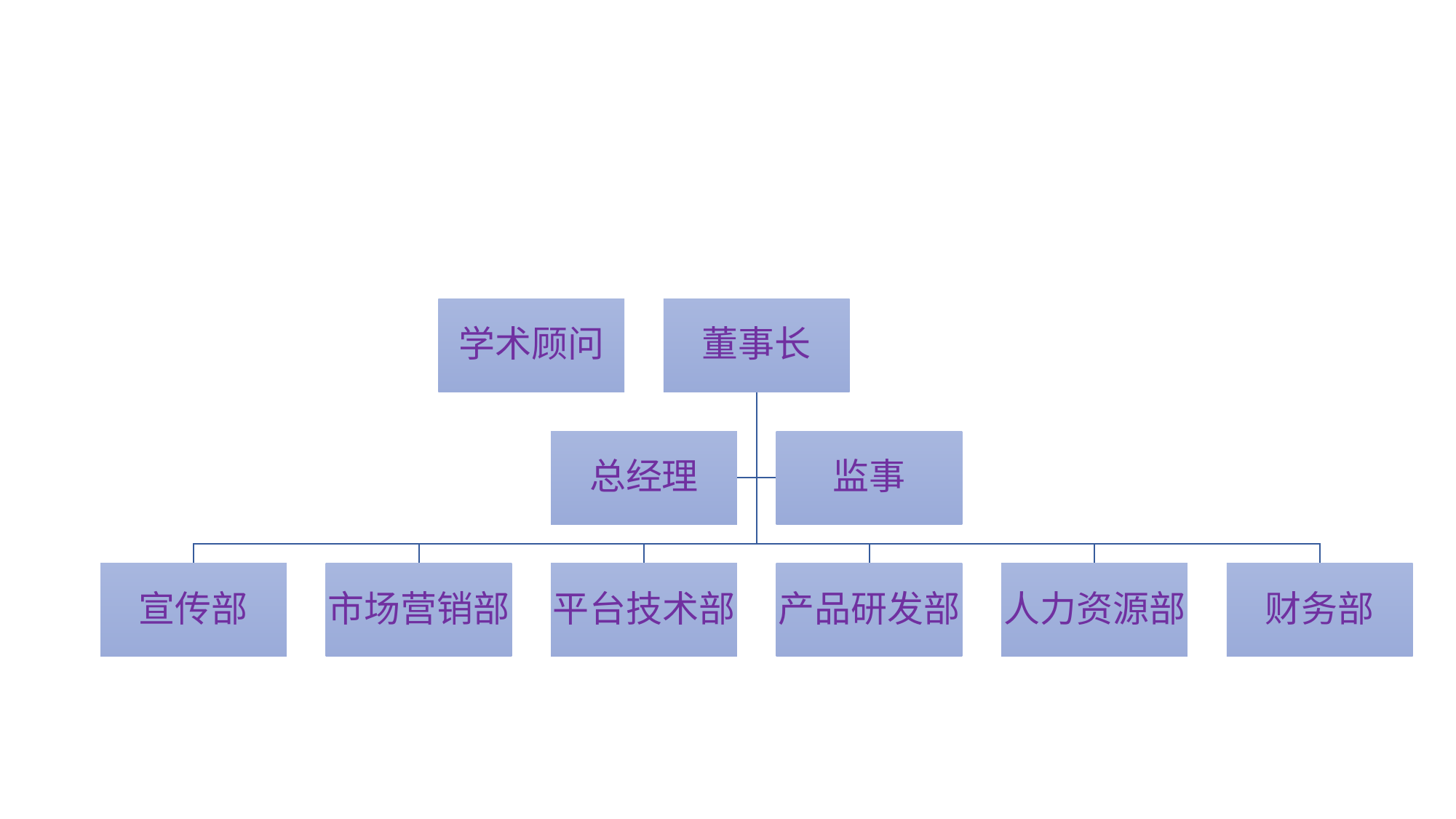

#
学术顾问
董事长
宣传部
市场营销部
平台技术部
产品研发部
人力资源部
财务部
总经理
监事